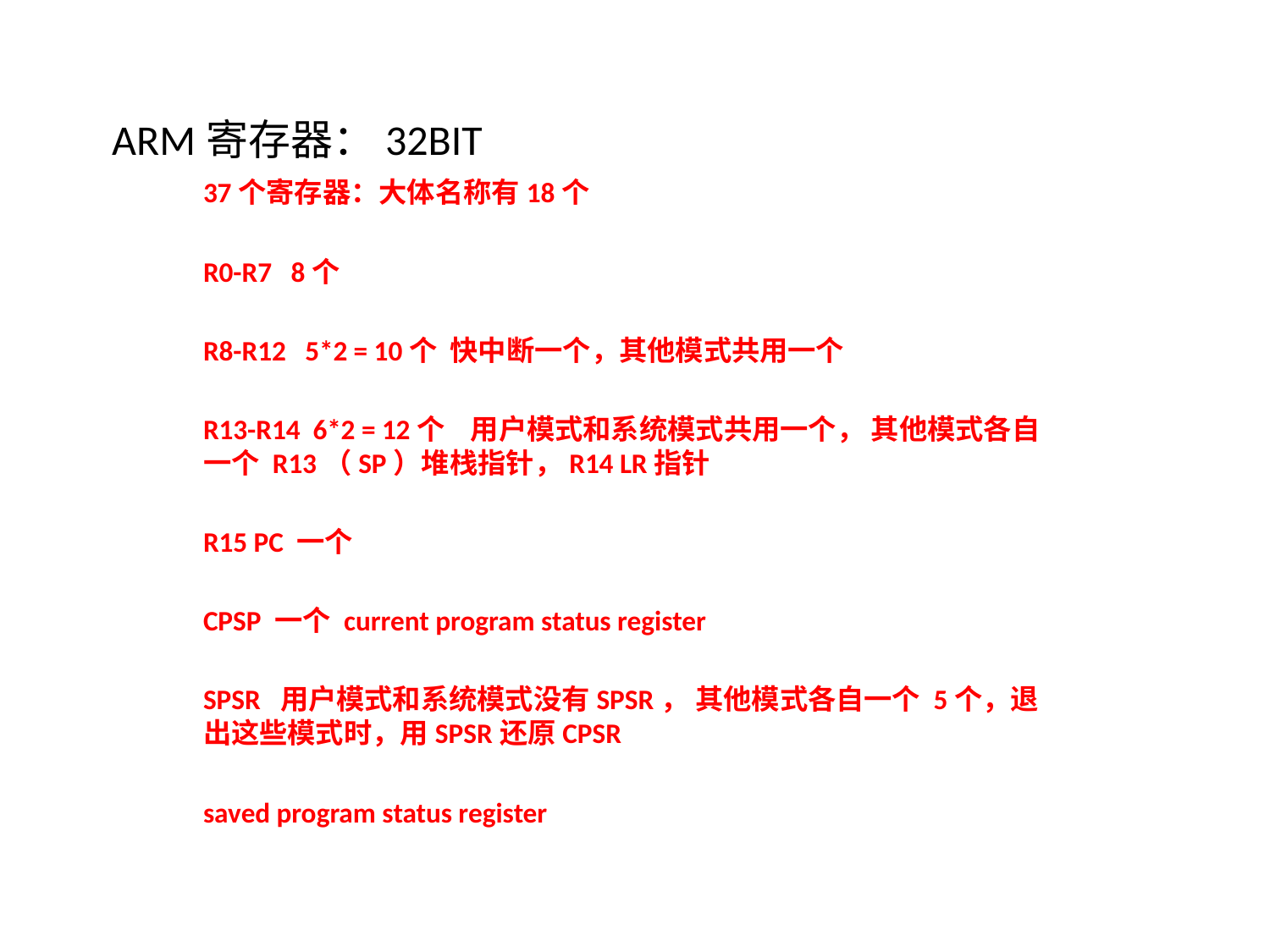

# ARM寄存器：32BIT
37个寄存器：大体名称有18个

R0-R7   8个

R8-R12   5*2 = 10个  快中断一个，其他模式共用一个

R13-R14  6*2 = 12个    用户模式和系统模式共用一个， 其他模式各自一个 R13（SP）堆栈指针，R14 LR指针

R15 PC 一个

CPSP 一个 current program status register

SPSR  用户模式和系统模式没有SPSR， 其他模式各自一个 5个，退出这些模式时，用SPSR还原CPSR

saved program status register